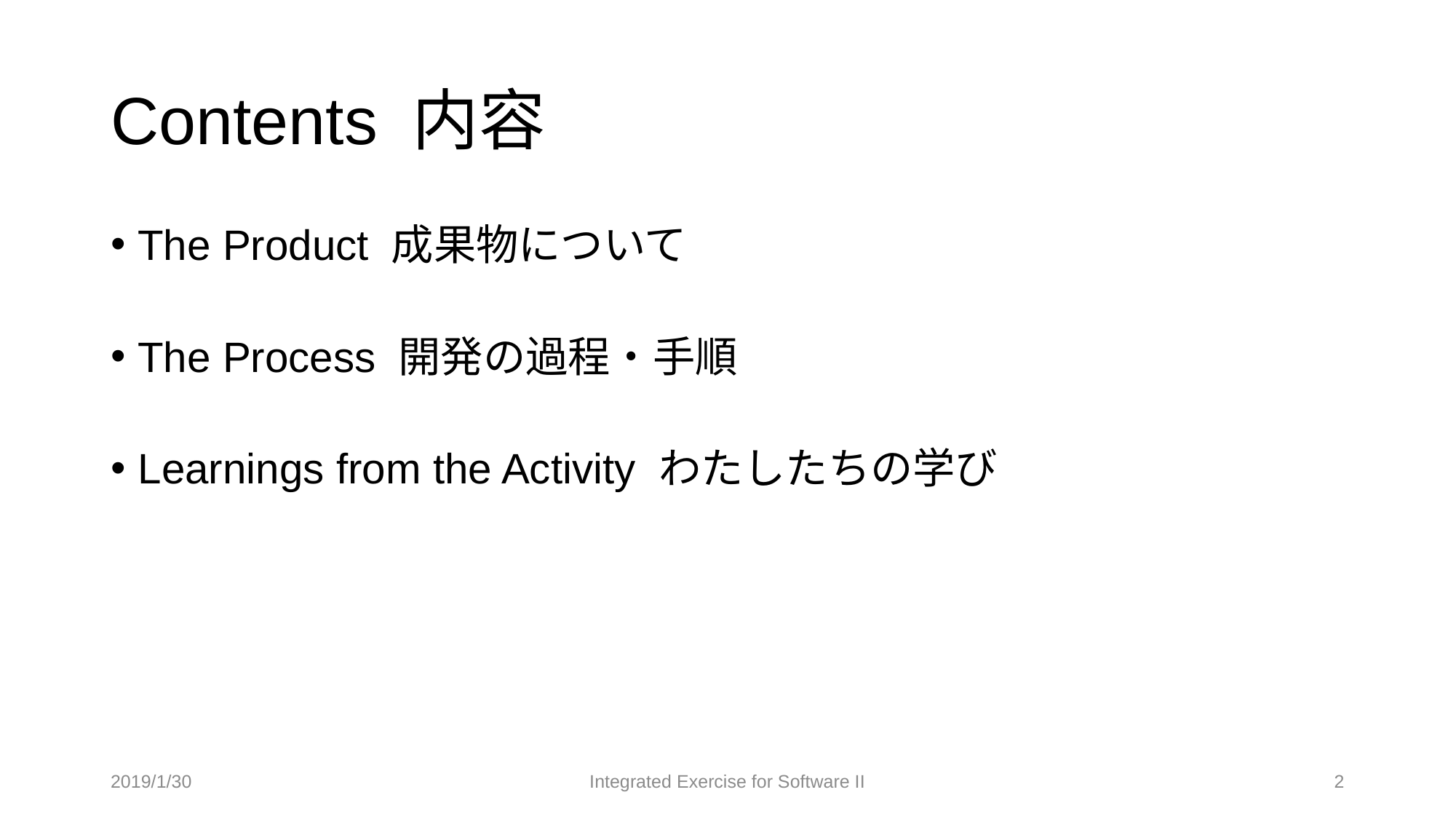

Contents 内容
The Product 成果物について

The Process 開発の過程・手順

Learnings from the Activity わたしたちの学び
2019/1/30
Integrated Exercise for Software II
2